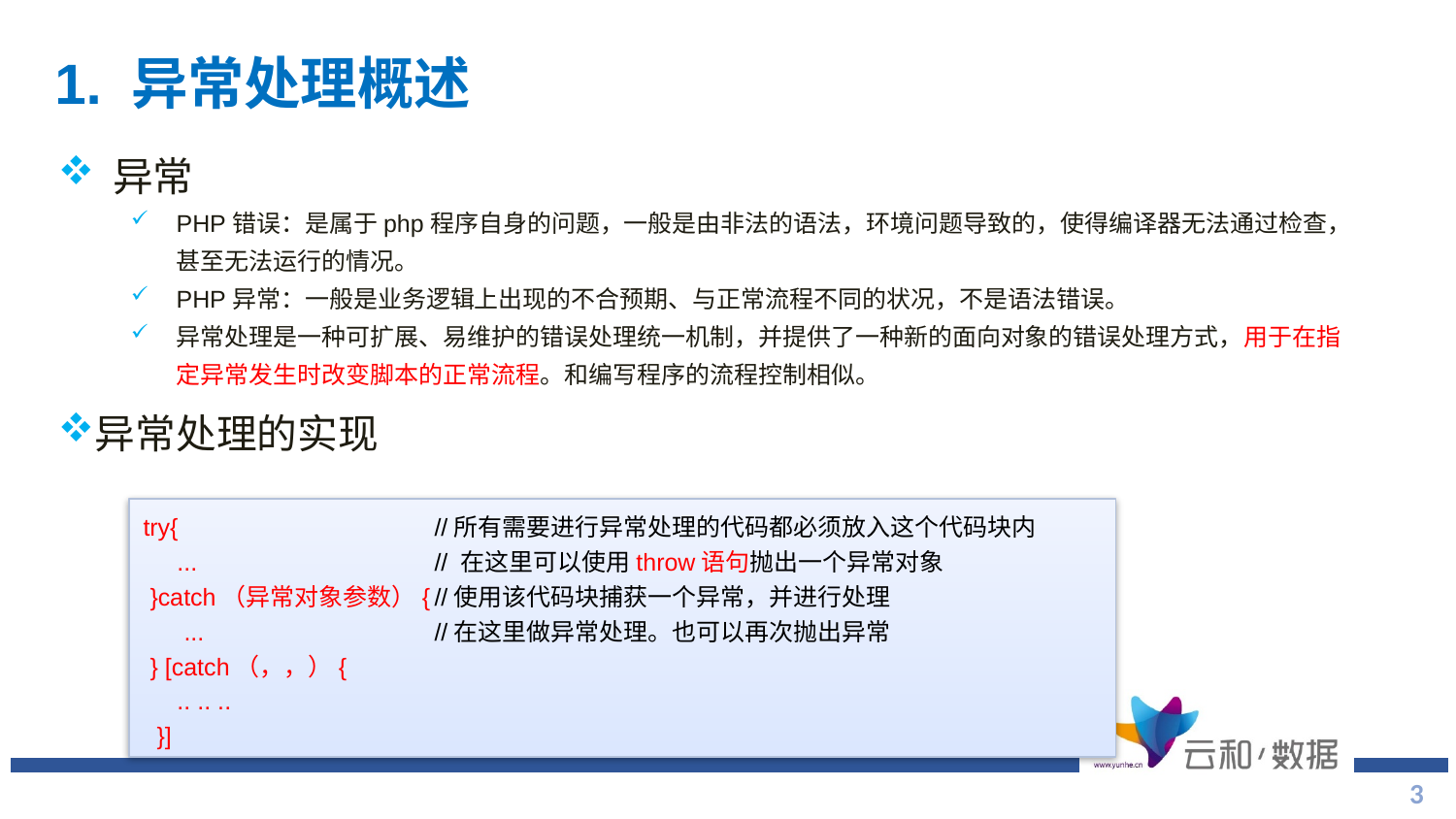

# 1. 异常处理概述
异常
PHP错误：是属于php程序自身的问题，一般是由非法的语法，环境问题导致的，使得编译器无法通过检查，甚至无法运行的情况。
PHP异常：一般是业务逻辑上出现的不合预期、与正常流程不同的状况，不是语法错误。
异常处理是一种可扩展、易维护的错误处理统一机制，并提供了一种新的面向对象的错误处理方式，用于在指定异常发生时改变脚本的正常流程。和编写程序的流程控制相似。
异常处理的实现
try{  		//所有需要进行异常处理的代码都必须放入这个代码块内
     ...		// 在这里可以使用throw语句抛出一个异常对象
 }catch（异常对象参数）{	//使用该代码块捕获一个异常，并进行处理
      ...		//在这里做异常处理。也可以再次抛出异常
 } [catch（，，）{
     .. .. ..
  }]
3